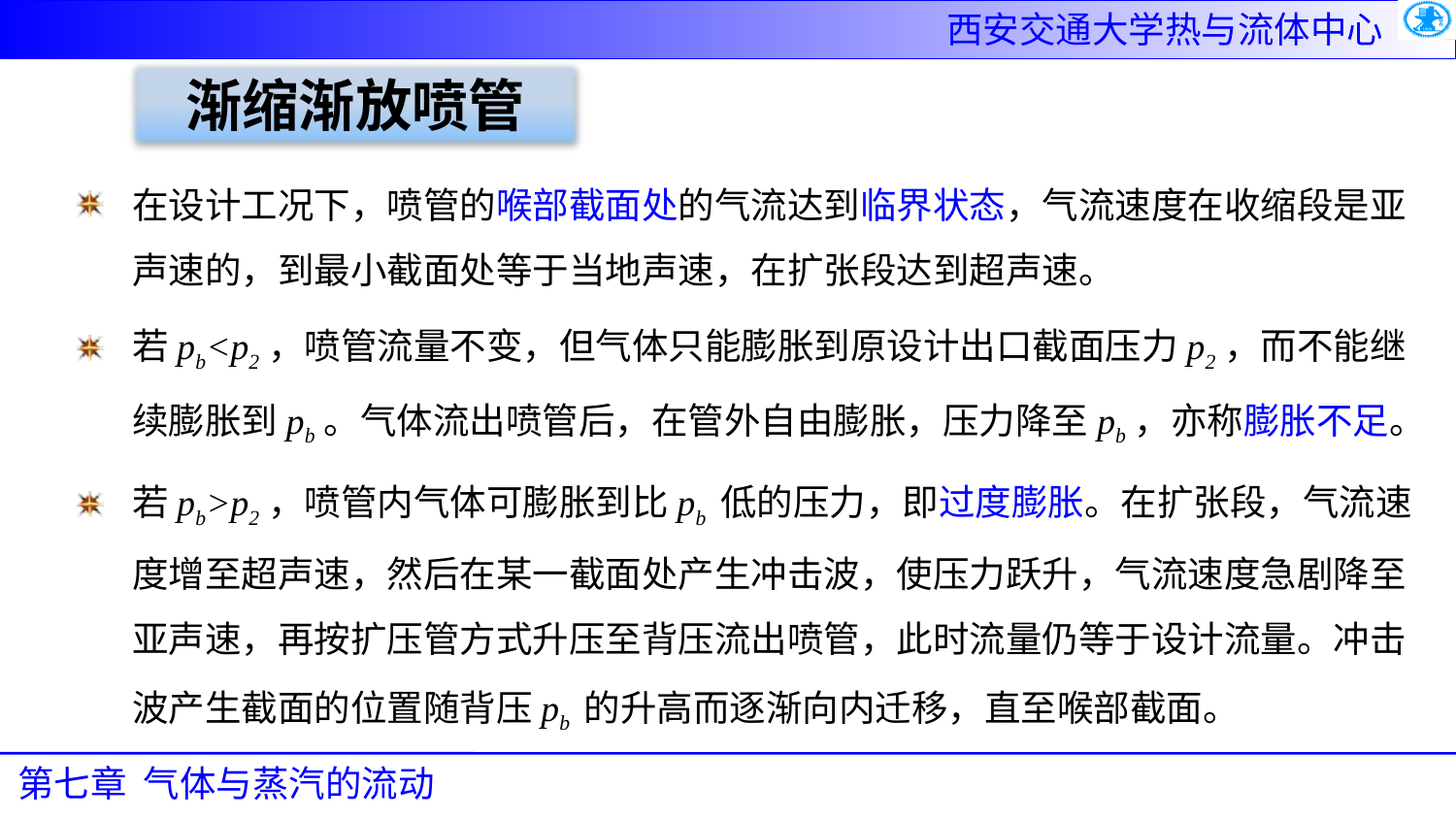

渐缩渐放喷管
在设计工况下，喷管的喉部截面处的气流达到临界状态，气流速度在收缩段是亚声速的，到最小截面处等于当地声速，在扩张段达到超声速。
若pb<p2，喷管流量不变，但气体只能膨胀到原设计出口截面压力p2，而不能继续膨胀到pb。气体流出喷管后，在管外自由膨胀，压力降至pb，亦称膨胀不足。
若pb>p2，喷管内气体可膨胀到比pb 低的压力，即过度膨胀。在扩张段，气流速度增至超声速，然后在某一截面处产生冲击波，使压力跃升，气流速度急剧降至亚声速，再按扩压管方式升压至背压流出喷管，此时流量仍等于设计流量。冲击波产生截面的位置随背压pb 的升高而逐渐向内迁移，直至喉部截面。